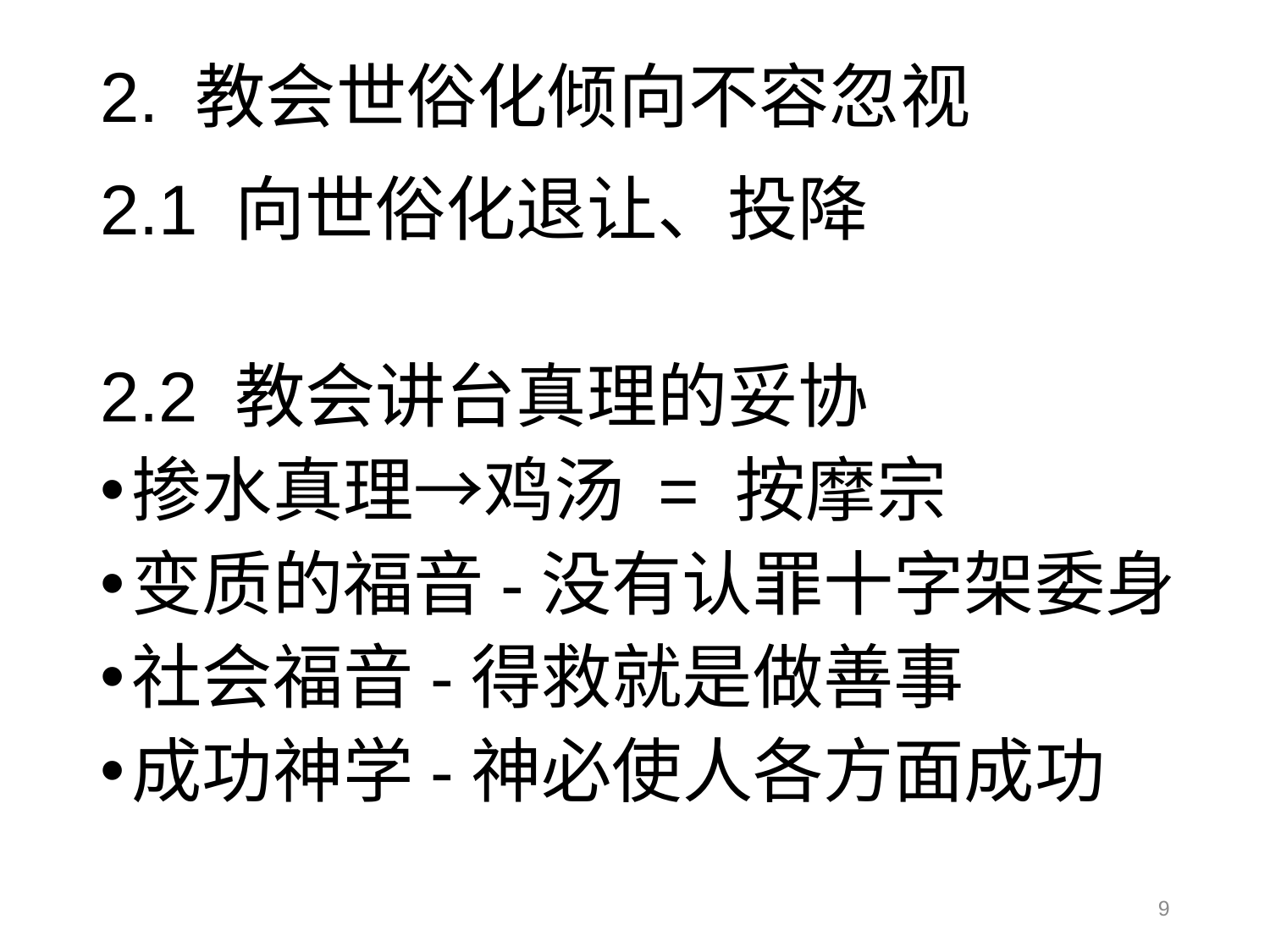

# 2. 教会世俗化倾向不容忽视
2.1 向世俗化退让、投降

2.2 教会讲台真理的妥协
掺水真理→鸡汤 = 按摩宗
变质的福音-没有认罪十字架委身
社会福音-得救就是做善事
成功神学-神必使人各方面成功
9